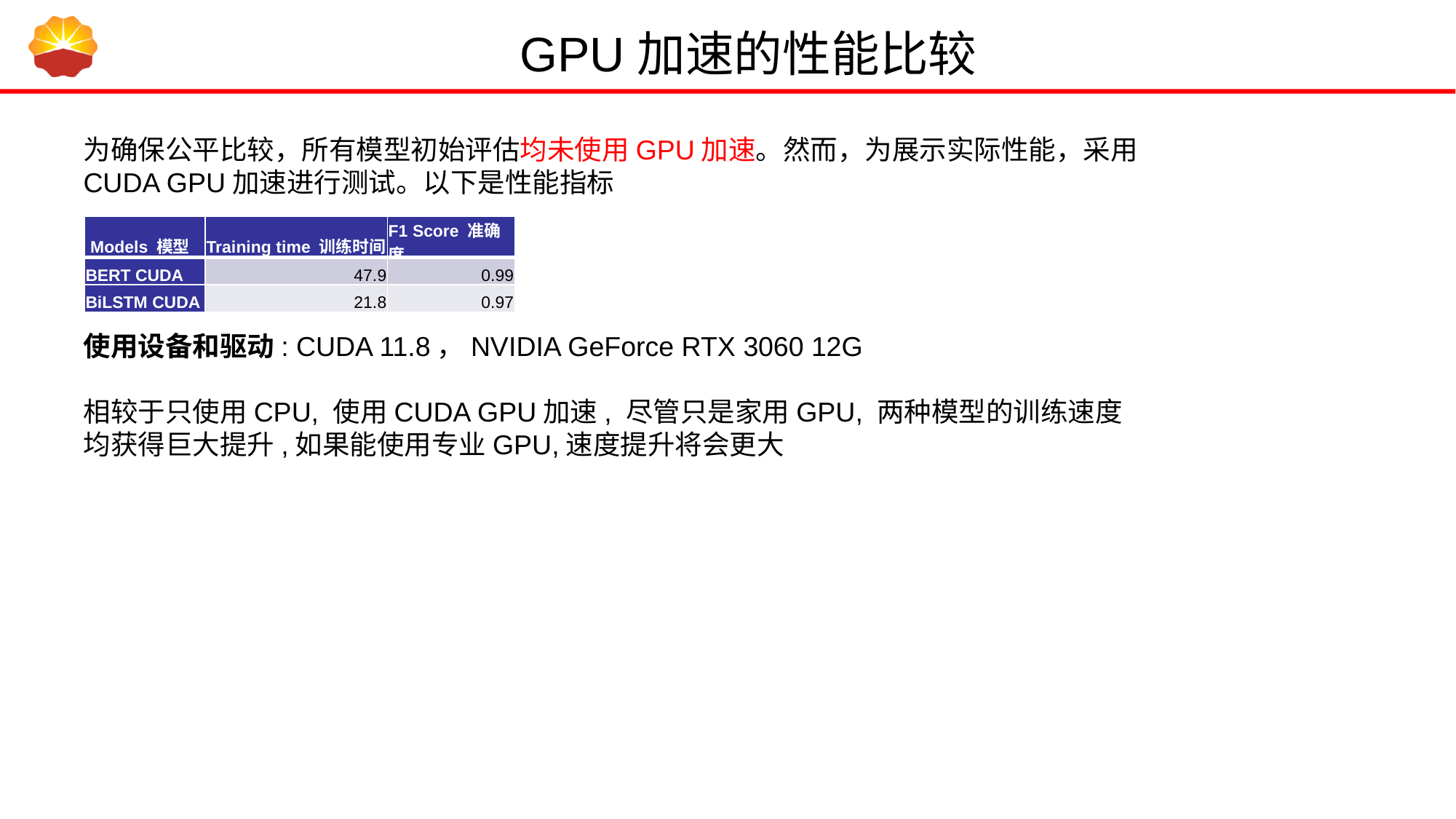

GPU加速的性能比较
为确保公平比较，所有模型初始评估均未使用GPU加速。然而，为展示实际性能，采用CUDA GPU加速进行测试。以下是性能指标

使用设备和驱动: CUDA 11.8，NVIDIA GeForce RTX 3060 12G

相较于只使用CPU, 使用CUDA GPU加速, 尽管只是家用GPU, 两种模型的训练速度均获得巨大提升,如果能使用专业GPU,速度提升将会更大
| Models 模型 | Training time 训练时间 | F1 Score 准确度 |
| --- | --- | --- |
| BERT CUDA | 47.9 | 0.99 |
| BiLSTM CUDA | 21.8 | 0.97 |